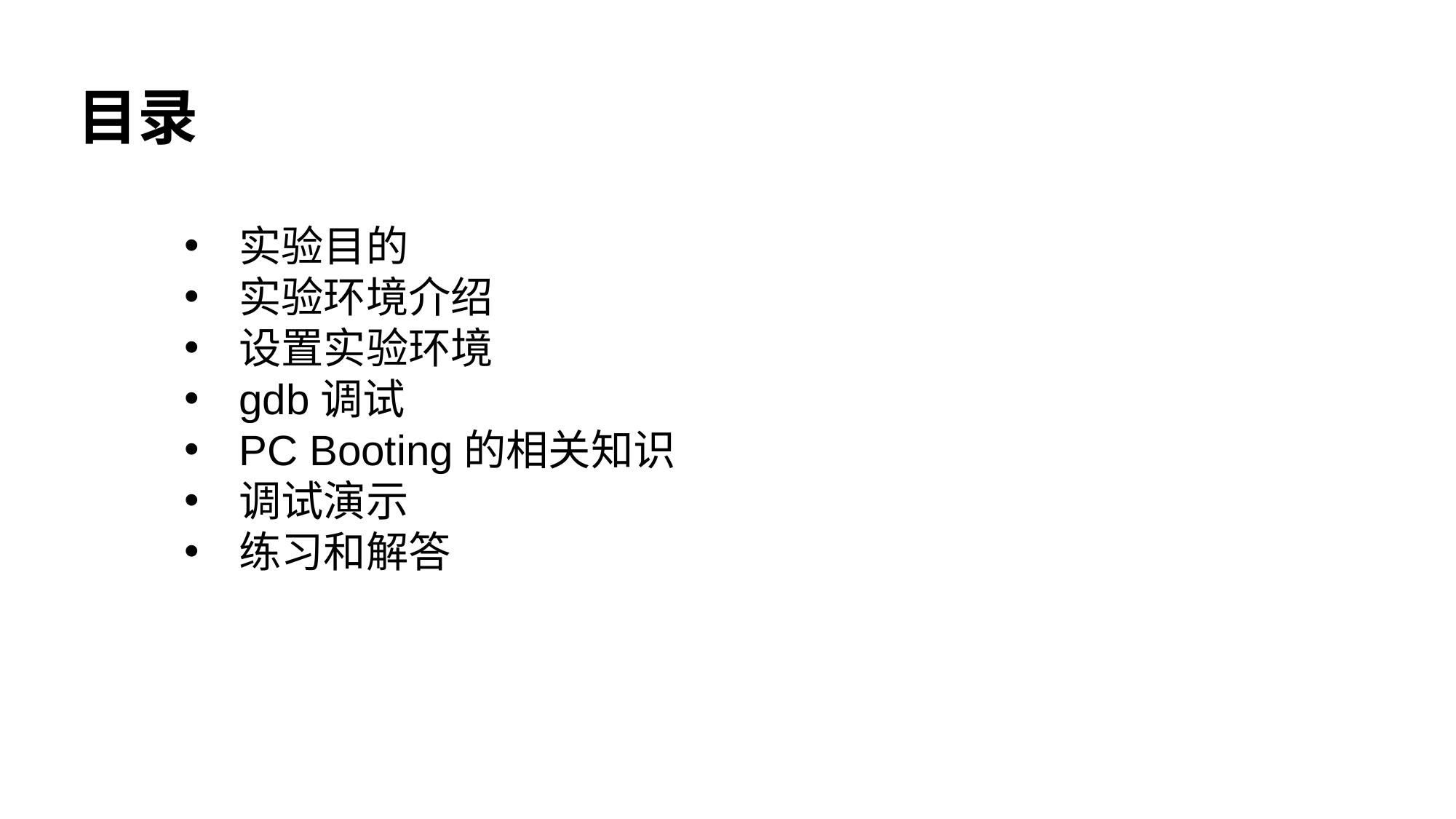

目录
实验目的
实验环境介绍
设置实验环境
gdb调试
PC Booting的相关知识
调试演示
练习和解答